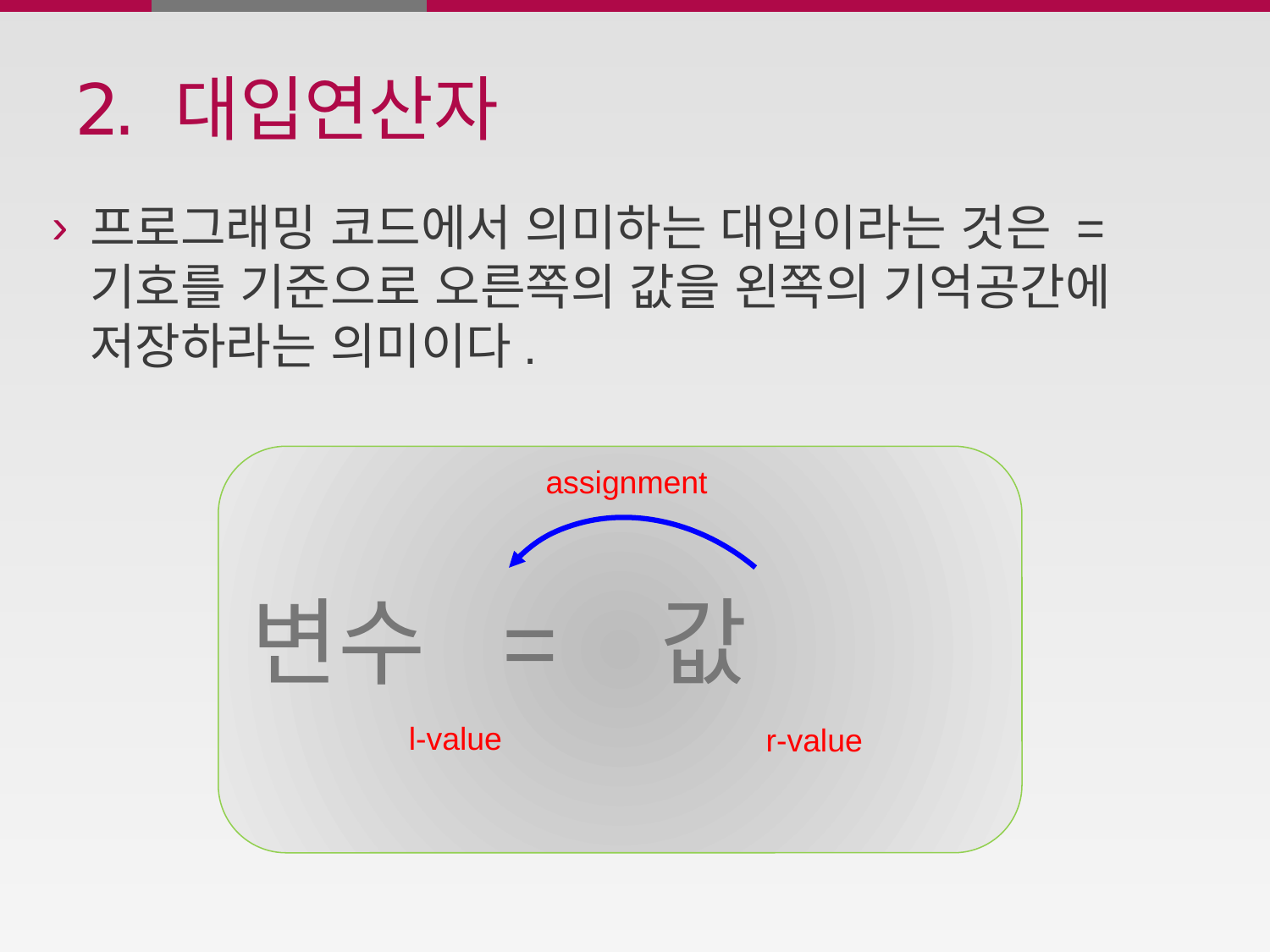

# 2. 대입연산자
프로그래밍 코드에서 의미하는 대입이라는 것은 =기호를 기준으로 오른쪽의 값을 왼쪽의 기억공간에 저장하라는 의미이다.
변수  =   값

assignment

l-value
r-value